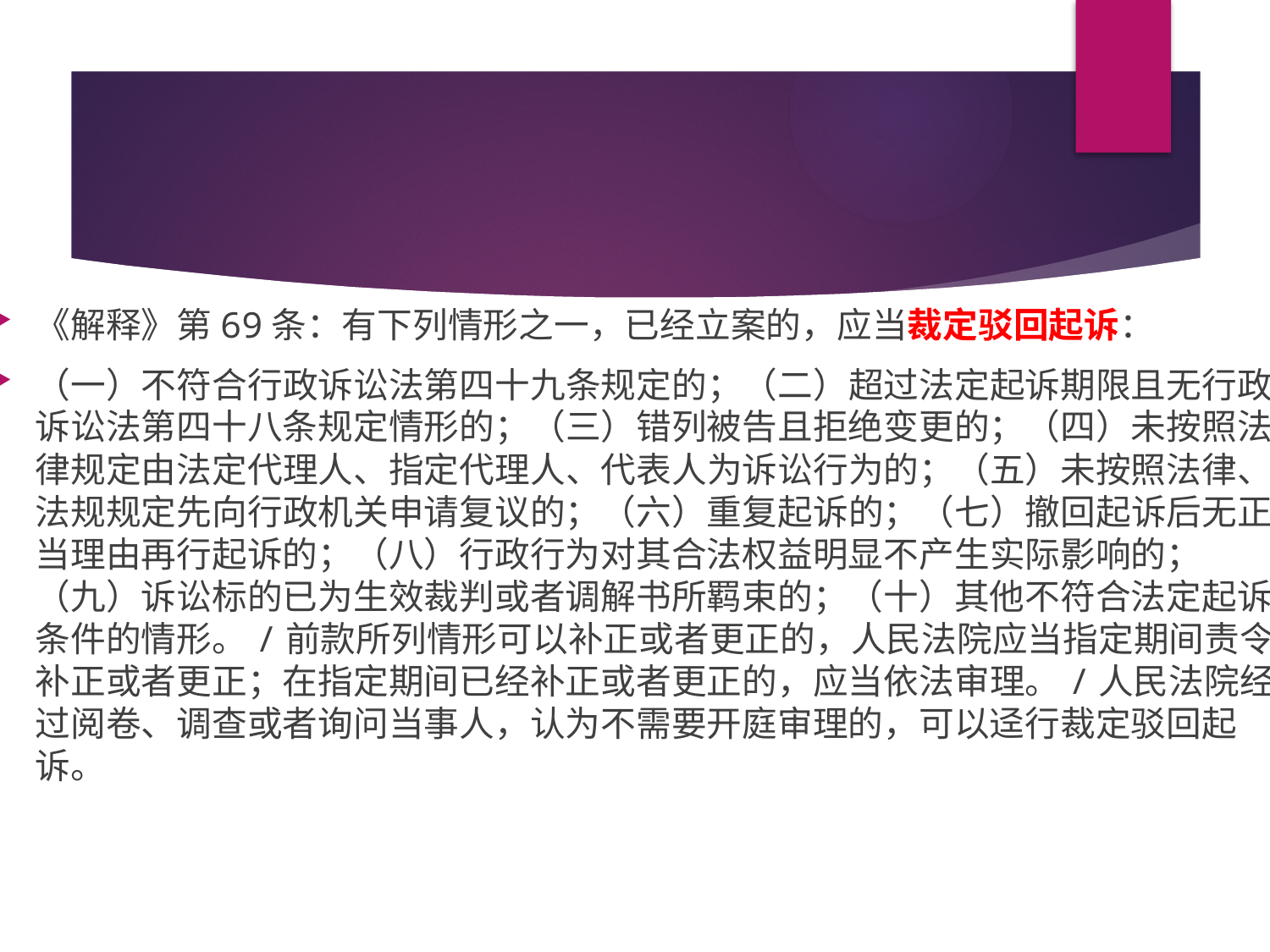

#
《解释》第69条：有下列情形之一，已经立案的，应当裁定驳回起诉：
（一）不符合行政诉讼法第四十九条规定的；（二）超过法定起诉期限且无行政诉讼法第四十八条规定情形的；（三）错列被告且拒绝变更的；（四）未按照法律规定由法定代理人、指定代理人、代表人为诉讼行为的；（五）未按照法律、法规规定先向行政机关申请复议的；（六）重复起诉的；（七）撤回起诉后无正当理由再行起诉的；（八）行政行为对其合法权益明显不产生实际影响的；（九）诉讼标的已为生效裁判或者调解书所羁束的；（十）其他不符合法定起诉条件的情形。/前款所列情形可以补正或者更正的，人民法院应当指定期间责令补正或者更正；在指定期间已经补正或者更正的，应当依法审理。/人民法院经过阅卷、调查或者询问当事人，认为不需要开庭审理的，可以迳行裁定驳回起诉。